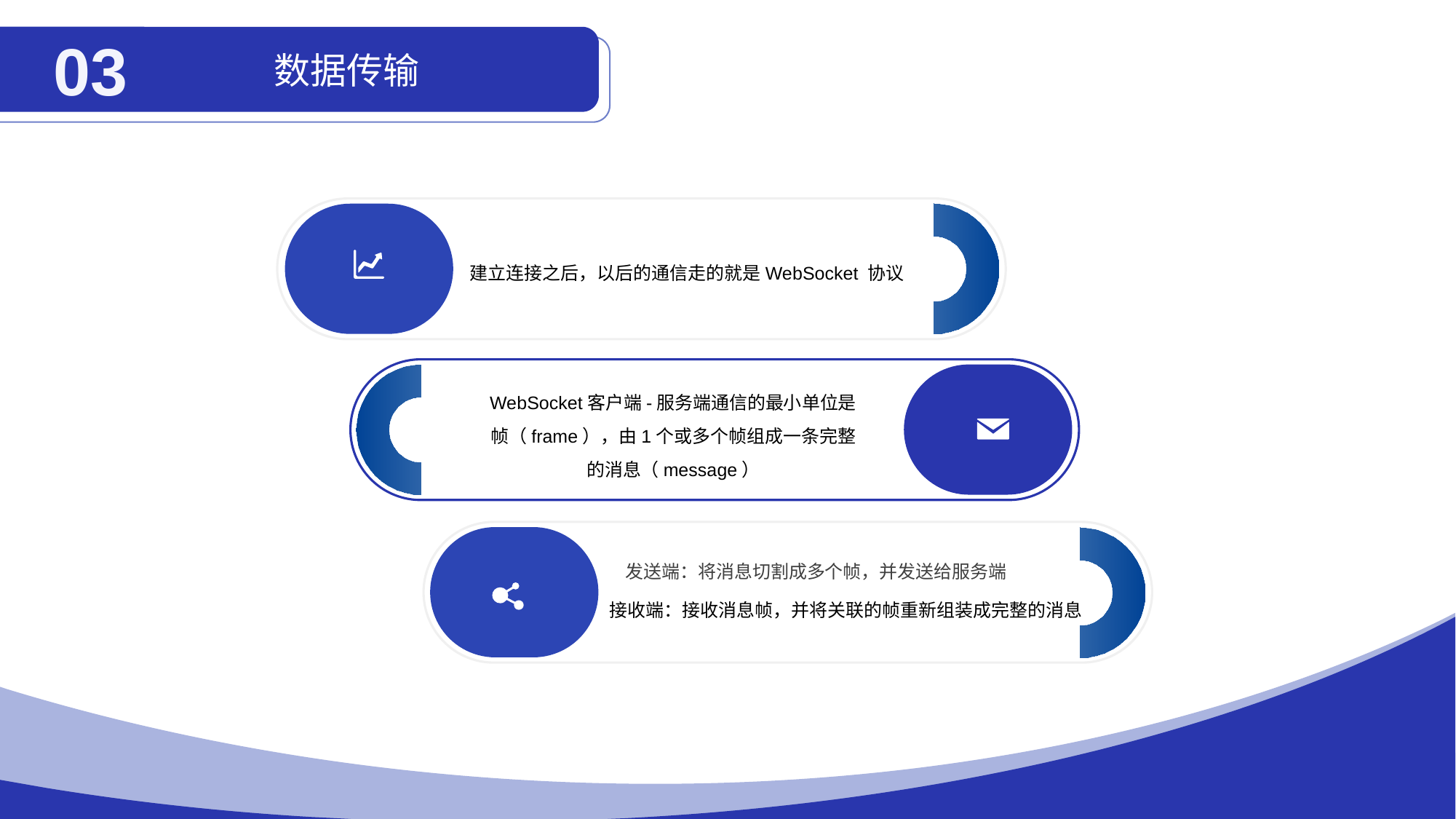

03
数据传输

建立连接之后，以后的通信走的就是WebSocket 协议

WebSocket客户端-服务端通信的最小单位是帧（frame），由1个或多个帧组成一条完整的消息（message）

发送端：将消息切割成多个帧，并发送给服务端

接收端：接收消息帧，并将关联的帧重新组装成完整的消息